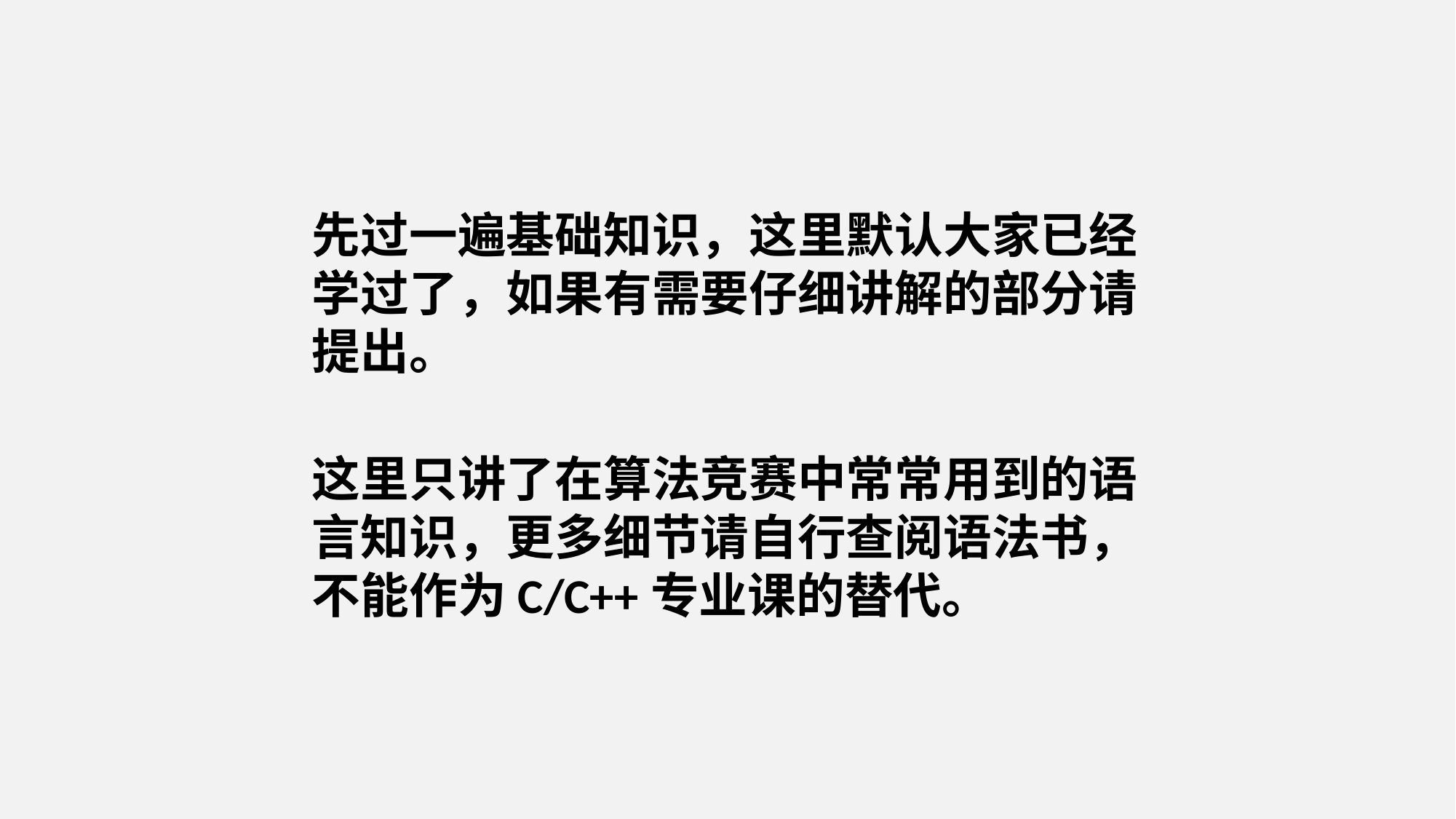

先过一遍基础知识，这里默认大家已经学过了，如果有需要仔细讲解的部分请提出。
这里只讲了在算法竞赛中常常用到的语言知识，更多细节请自行查阅语法书，不能作为C/C++专业课的替代。